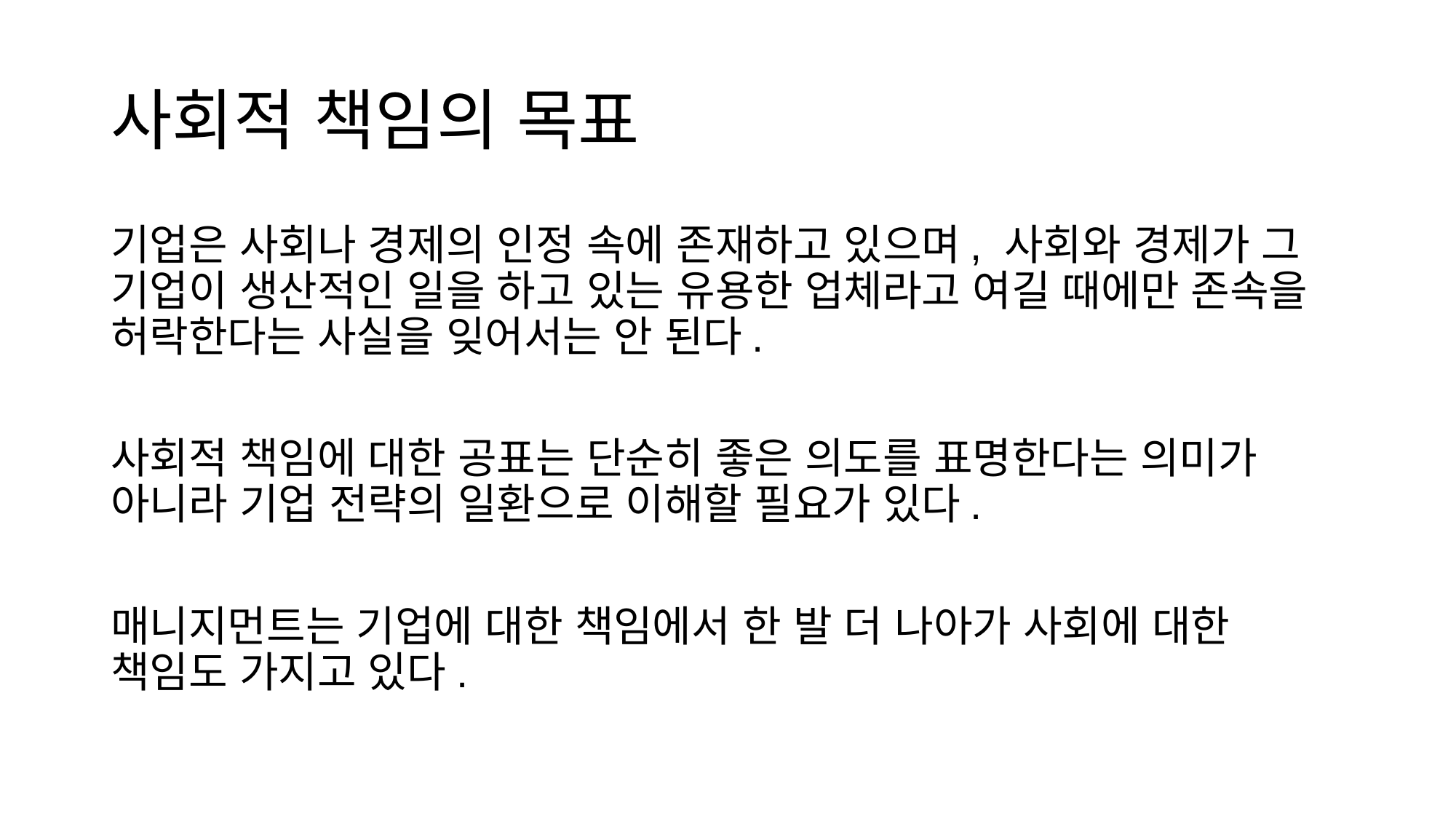

# 사회적 책임의 목표
기업은 사회나 경제의 인정 속에 존재하고 있으며, 사회와 경제가 그 기업이 생산적인 일을 하고 있는 유용한 업체라고 여길 때에만 존속을 허락한다는 사실을 잊어서는 안 된다.

사회적 책임에 대한 공표는 단순히 좋은 의도를 표명한다는 의미가 아니라 기업 전략의 일환으로 이해할 필요가 있다.

매니지먼트는 기업에 대한 책임에서 한 발 더 나아가 사회에 대한 책임도 가지고 있다.